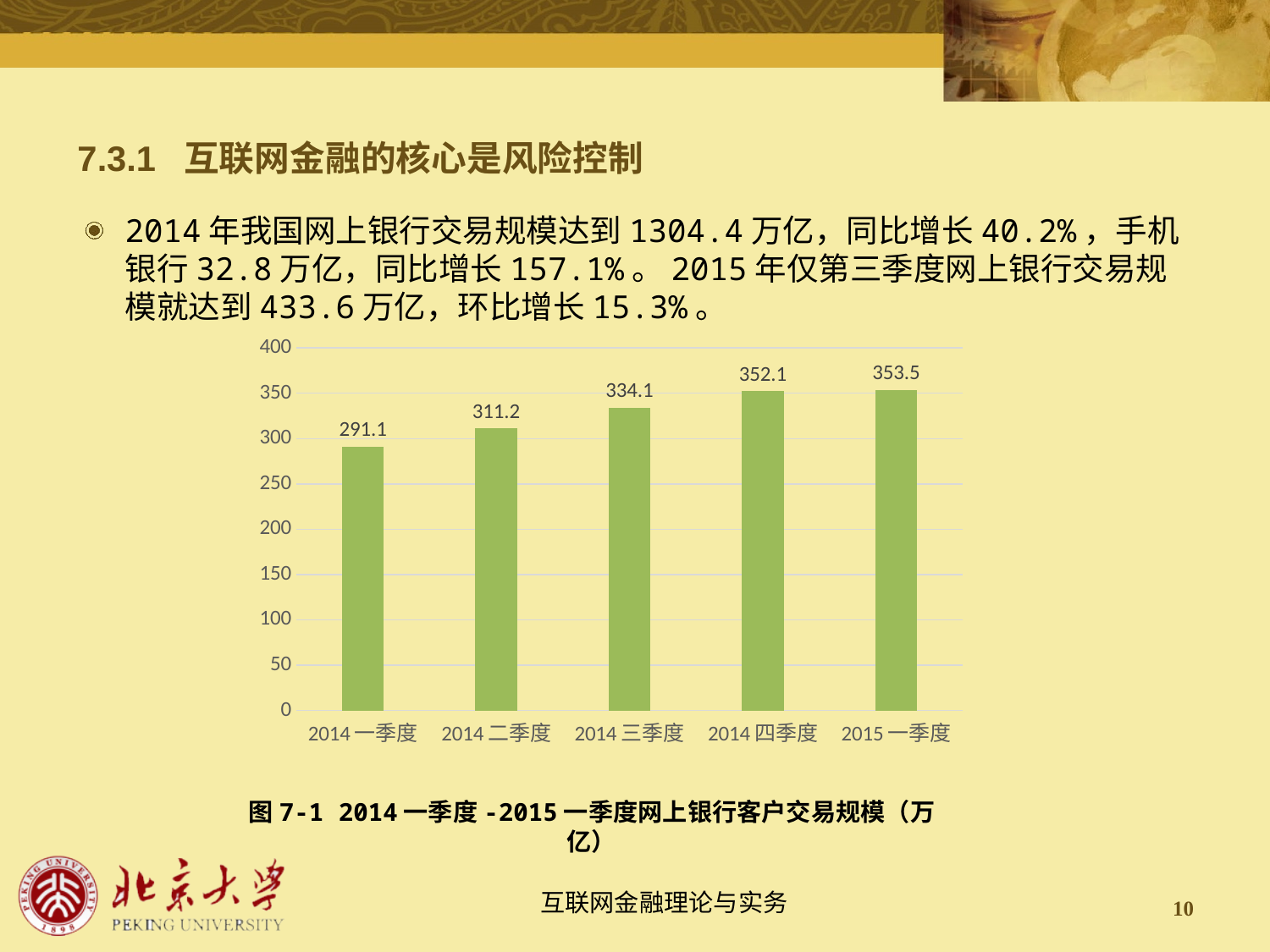

7.3.1  互联网金融的核心是风险控制
2014年我国网上银行交易规模达到1304.4万亿，同比增长40.2%，手机银行32.8万亿，同比增长157.1%。2015年仅第三季度网上银行交易规模就达到433.6万亿，环比增长15.3%。

### Chart

| Category | 单位：万亿元 |
|---|---|
| 2014一季度 | 291.1 |
| 2014二季度 | 311.2 |
| 2014三季度 | 334.1 |
| 2014四季度 | 352.1 |
| 2015一季度 | 353.5 |
图7-1 2014一季度-2015一季度网上银行客户交易规模（万亿）
10